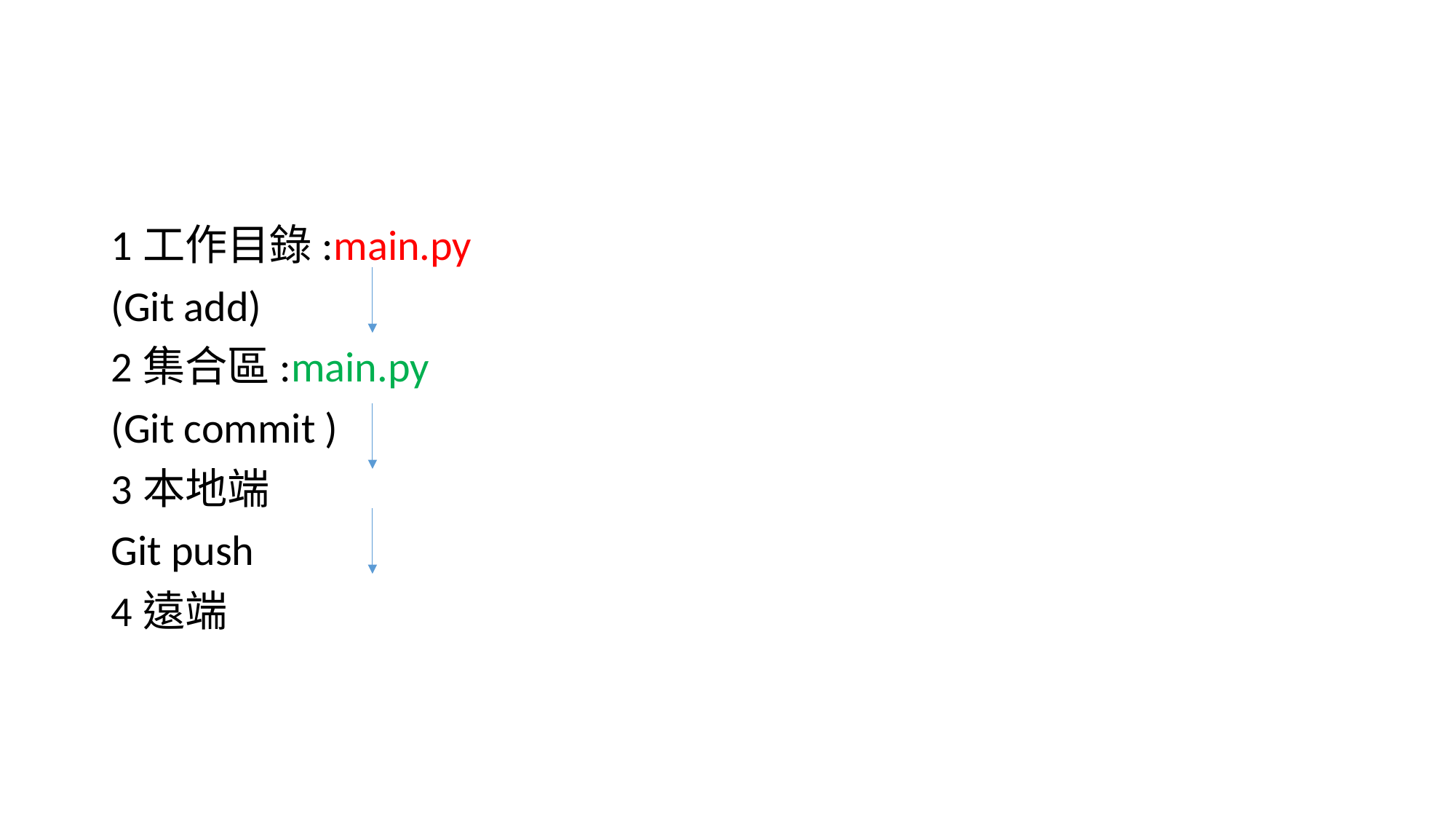

#
1工作目錄:main.py
(Git add)
2集合區:main.py
(Git commit )
3本地端
Git push
4遠端